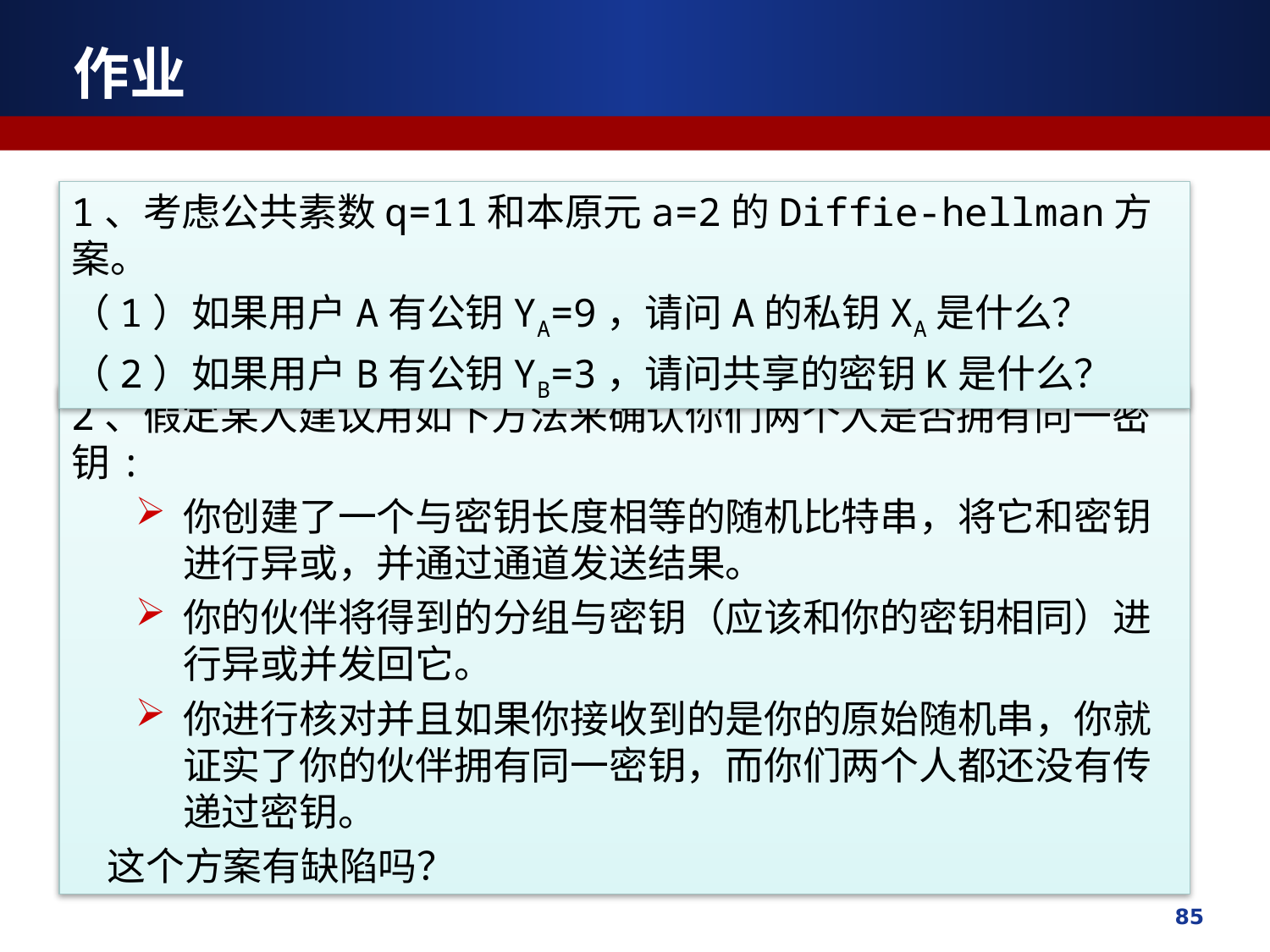

作业
1、考虑公共素数q=11和本原元a=2的Diffie-hellman方案。
（1）如果用户A有公钥YA=9，请问A的私钥XA是什么？
（2）如果用户B有公钥YB=3，请问共享的密钥K是什么？
2、假定某人建议用如下方法来确认你们两个人是否拥有同一密钥:
你创建了一个与密钥长度相等的随机比特串，将它和密钥进行异或，并通过通道发送结果。
你的伙伴将得到的分组与密钥（应该和你的密钥相同）进行异或并发回它。
你进行核对并且如果你接收到的是你的原始随机串，你就证实了你的伙伴拥有同一密钥，而你们两个人都还没有传递过密钥。
   这个方案有缺陷吗？
85
85